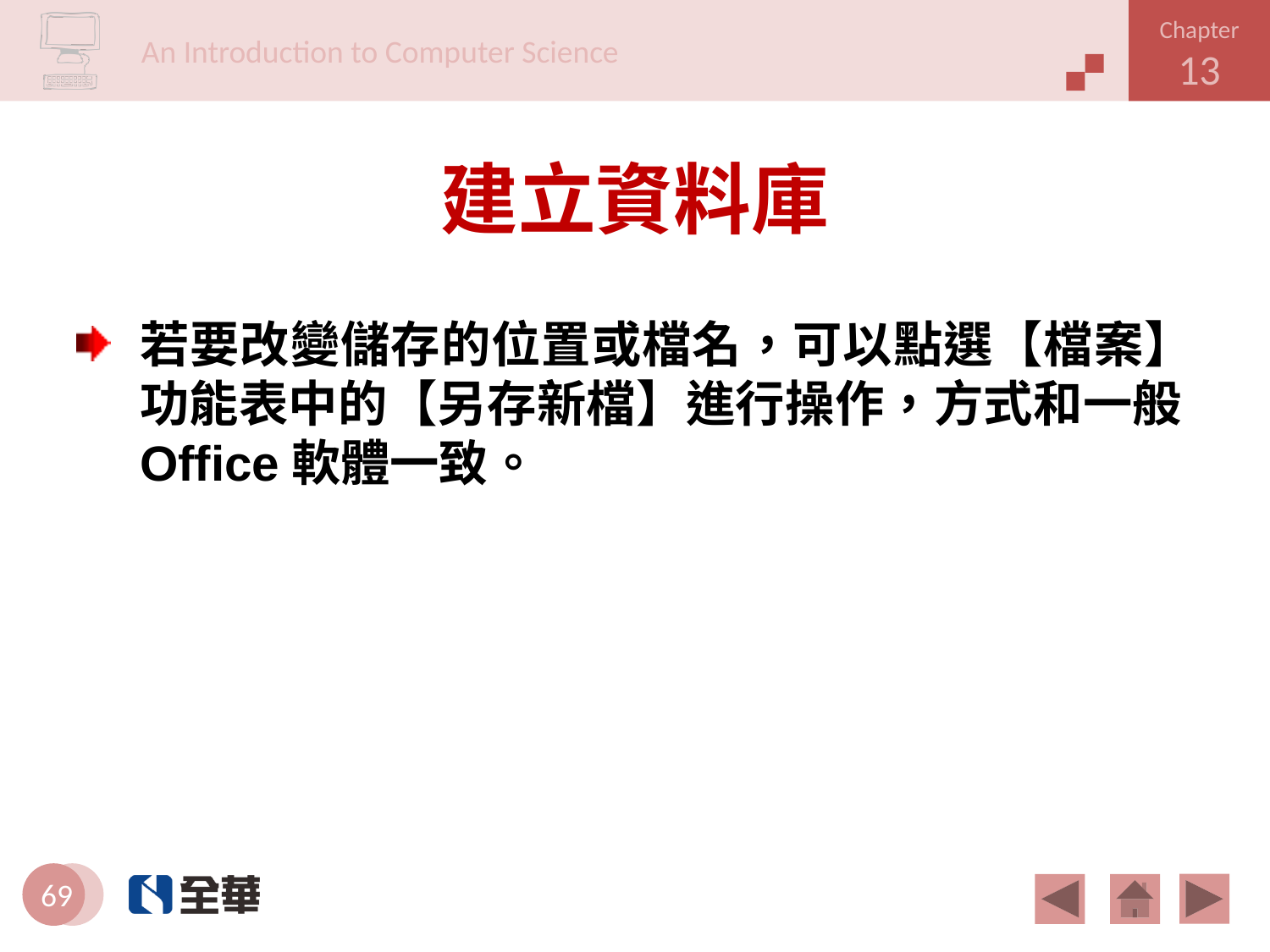

# 建立資料庫
若要改變儲存的位置或檔名，可以點選【檔案】功能表中的【另存新檔】進行操作，方式和一般Office軟體一致。